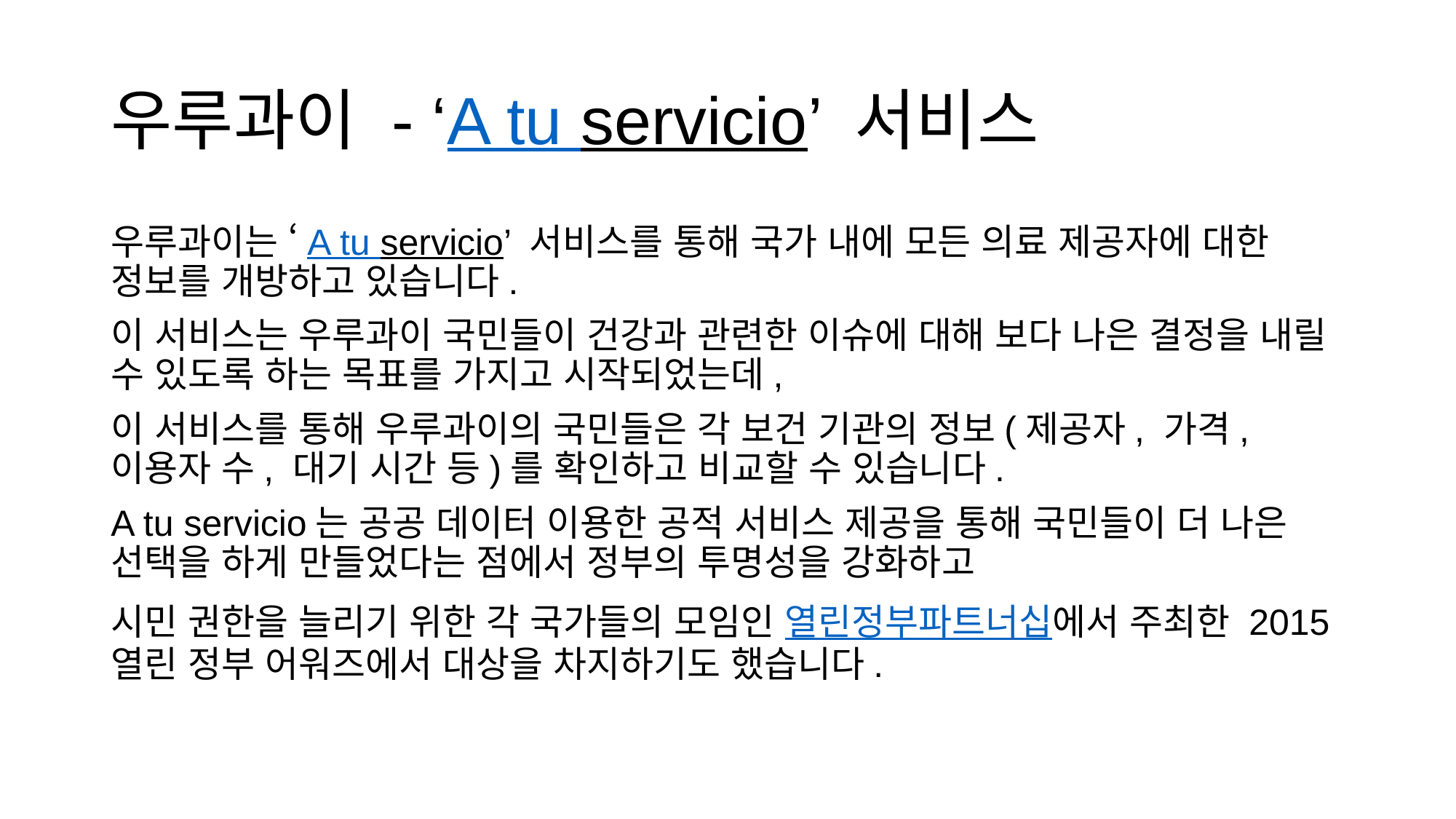

# 우루과이 - ‘A tu servicio’ 서비스
우루과이는 ‘A tu servicio’ 서비스를 통해 국가 내에 모든 의료 제공자에 대한 정보를 개방하고 있습니다.
이 서비스는 우루과이 국민들이 건강과 관련한 이슈에 대해 보다 나은 결정을 내릴 수 있도록 하는 목표를 가지고 시작되었는데,
이 서비스를 통해 우루과이의 국민들은 각 보건 기관의 정보(제공자, 가격, 이용자 수, 대기 시간 등)를 확인하고 비교할 수 있습니다.
A tu servicio는 공공 데이터 이용한 공적 서비스 제공을 통해 국민들이 더 나은 선택을 하게 만들었다는 점에서 정부의 투명성을 강화하고
시민 권한을 늘리기 위한 각 국가들의 모임인 열린정부파트너십에서 주최한 2015 열린 정부 어워즈에서 대상을 차지하기도 했습니다.